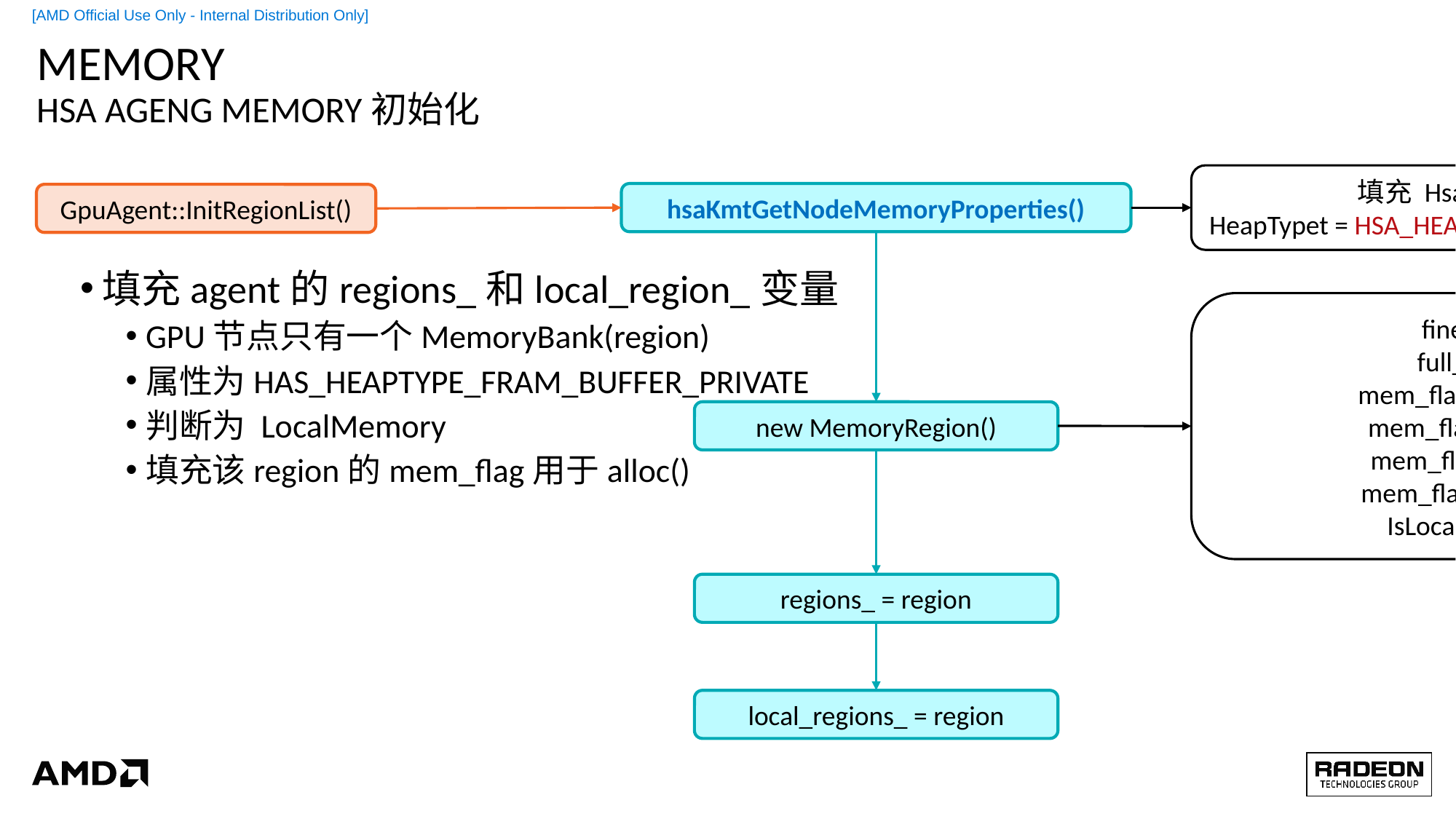

# MEMORY
HSA Ageng memory初始化
填充 HsaMemoryProperties
HeapTypet = HSA_HEAPTYPE_FRAME_BUFFER_PRIVATE
hsaKmtGetNodeMemoryProperties()
GpuAgent::InitRegionList()
填充agent的regions_和local_region_变量
GPU节点只有一个MemoryBank(region)
属性为HAS_HEAPTYPE_FRAM_BUFFER_PRIVATE
判断为 LocalMemory
填充该region的mem_flag用于alloc()
fine_grain = false
full_profile = false
mem_flag_.NoSubstitute = 1
mem_flag_.HostAccess = 0
mem_flag_. NonPaged = 1
mem_flag_. CoarseCrain = 1
IsLocalMemory() = true
new MemoryRegion()
regions_ = region
local_regions_ = region